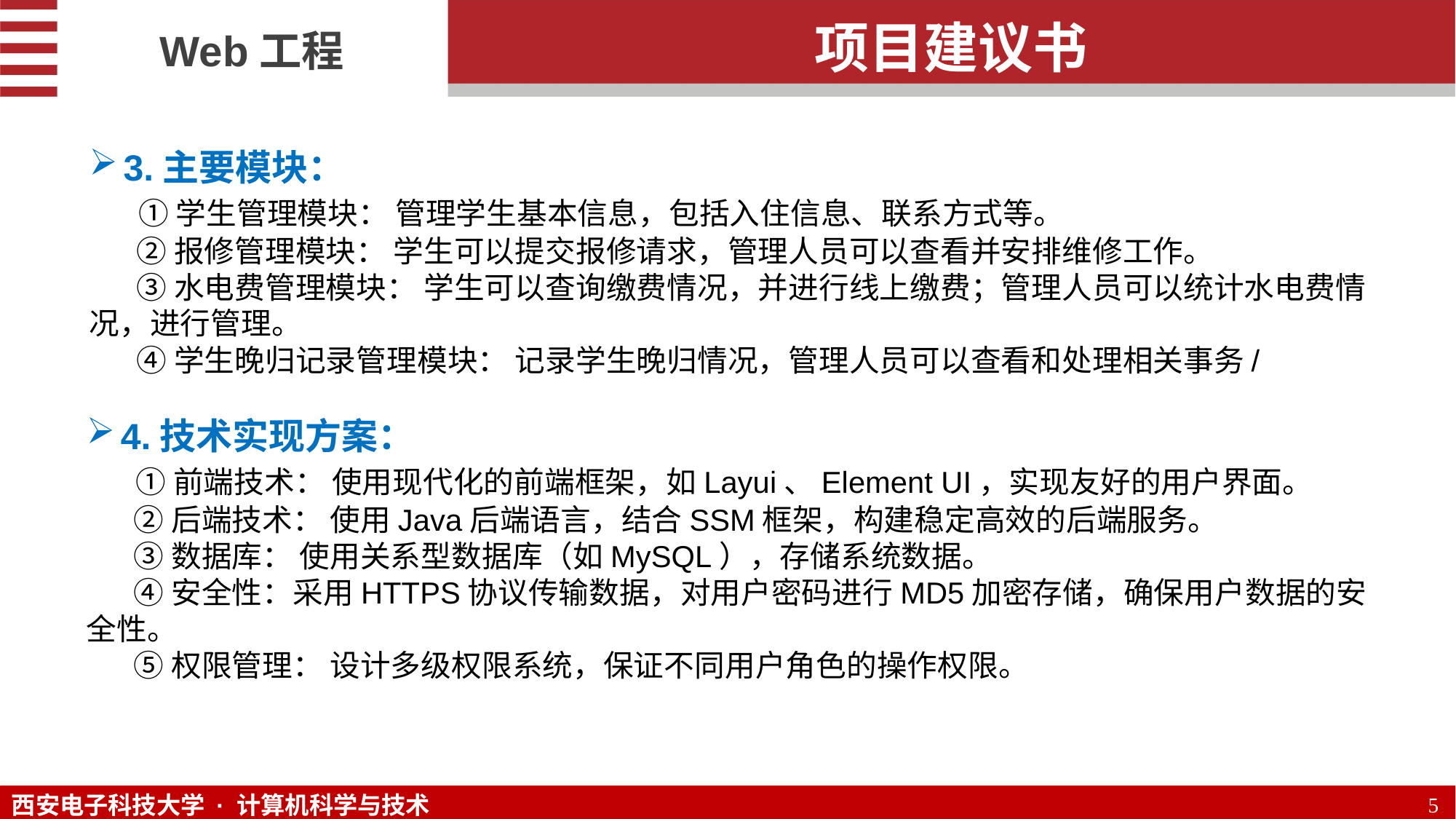

项目建议书
3.主要模块：
      ①学生管理模块： 管理学生基本信息，包括入住信息、联系方式等。
       ②报修管理模块： 学生可以提交报修请求，管理人员可以查看并安排维修工作。
       ③水电费管理模块： 学生可以查询缴费情况，并进行线上缴费；管理人员可以统计水电费情况，进行管理。
       ④学生晚归记录管理模块： 记录学生晚归情况，管理人员可以查看和处理相关事务/
4.技术实现方案：
      ①前端技术： 使用现代化的前端框架，如Layui、Element UI，实现友好的用户界面。
       ②后端技术： 使用Java后端语言，结合SSM框架，构建稳定高效的后端服务。
       ③数据库： 使用关系型数据库（如MySQL），存储系统数据。
       ④安全性：采用HTTPS协议传输数据，对用户密码进行MD5加密存储，确保用户数据的安全性。
       ⑤权限管理： 设计多级权限系统，保证不同用户角色的操作权限。
5